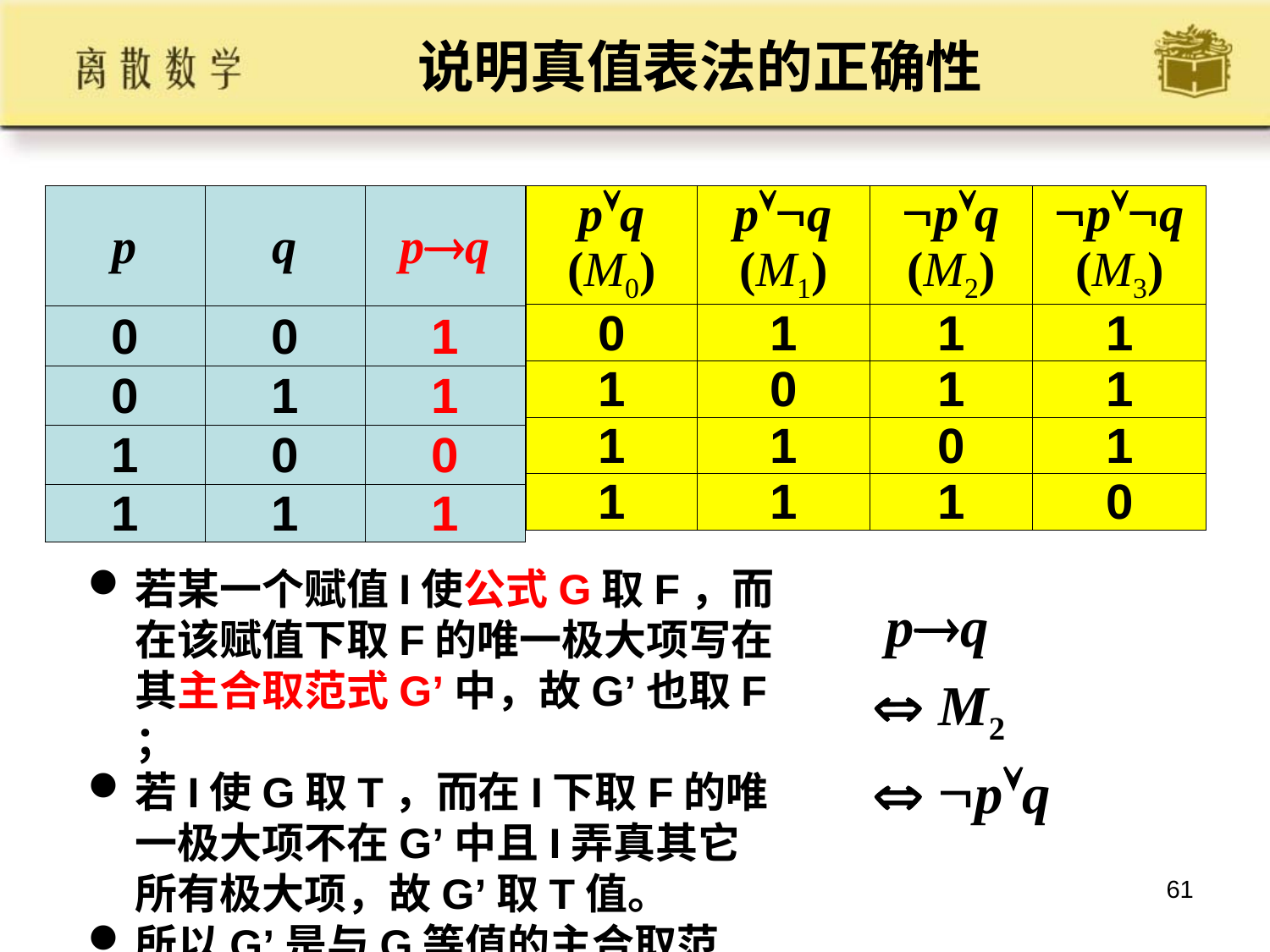

# 说明真值表法的正确性
| p | q | p→q |
| --- | --- | --- |
| 0 | 0 | 1 |
| 0 | 1 | 1 |
| 1 | 0 | 0 |
| 1 | 1 | 1 |
| p∨q (M0) | p∨¬q (M1) | ¬p∨q (M2) | ¬p∨¬q (M3) |
| --- | --- | --- | --- |
| 0 | 1 | 1 | 1 |
| 1 | 0 | 1 | 1 |
| 1 | 1 | 0 | 1 |
| 1 | 1 | 1 | 0 |
若某一个赋值I使公式G取F，而在该赋值下取F的唯一极大项写在其主合取范式G’中，故G’也取F ；
若I使G取T，而在I下取F的唯一极大项不在G’中且I弄真其它所有极大项，故G’取T值。
所以G’是与G等值的主合取范式。
  p→q
 ⇔ M2
 ⇔ ¬p∨q
61